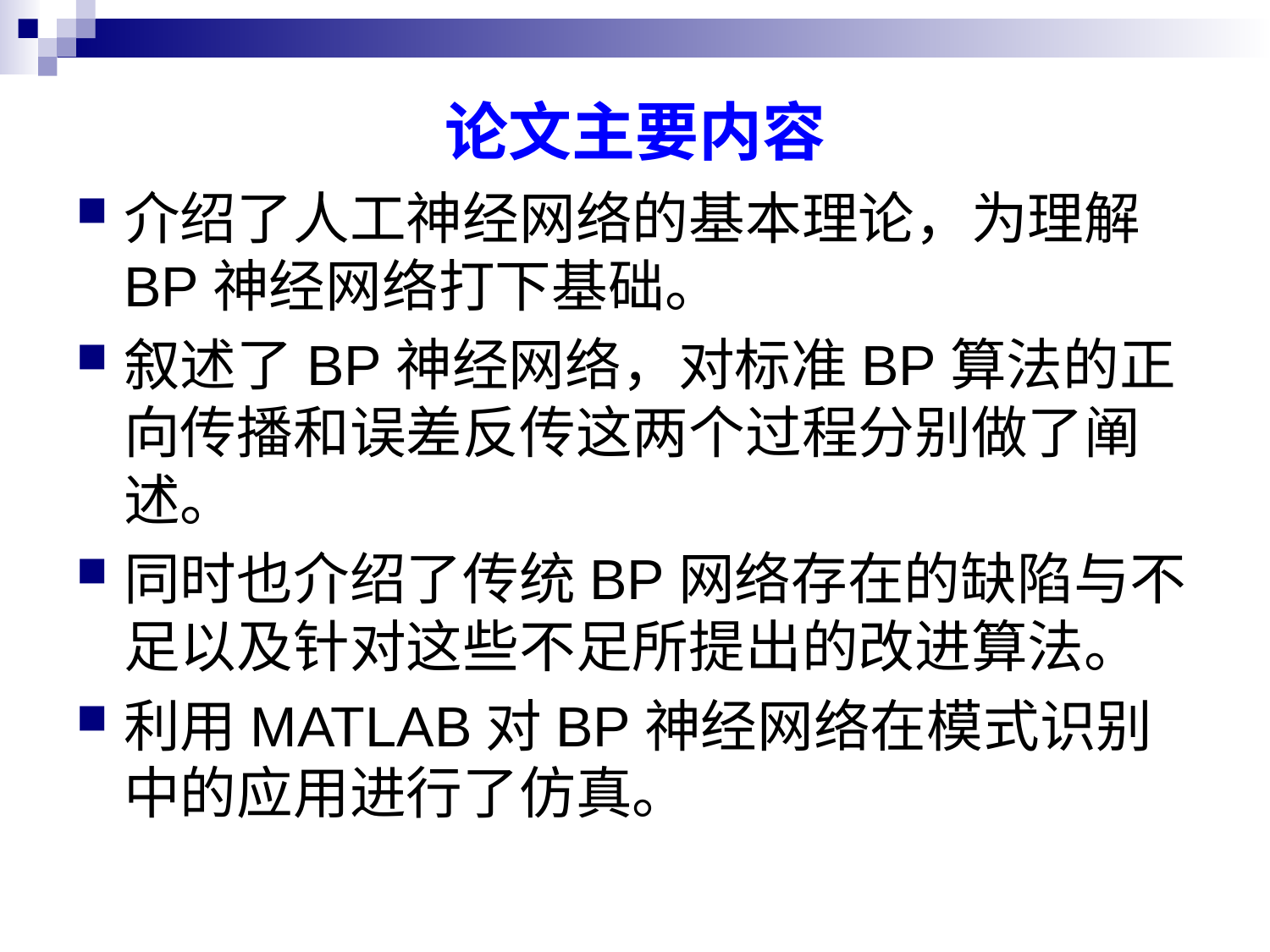

# 论文主要内容
介绍了人工神经网络的基本理论，为理解BP神经网络打下基础。
叙述了BP神经网络，对标准BP算法的正向传播和误差反传这两个过程分别做了阐述。
同时也介绍了传统BP网络存在的缺陷与不足以及针对这些不足所提出的改进算法。
利用MATLAB对BP神经网络在模式识别中的应用进行了仿真。